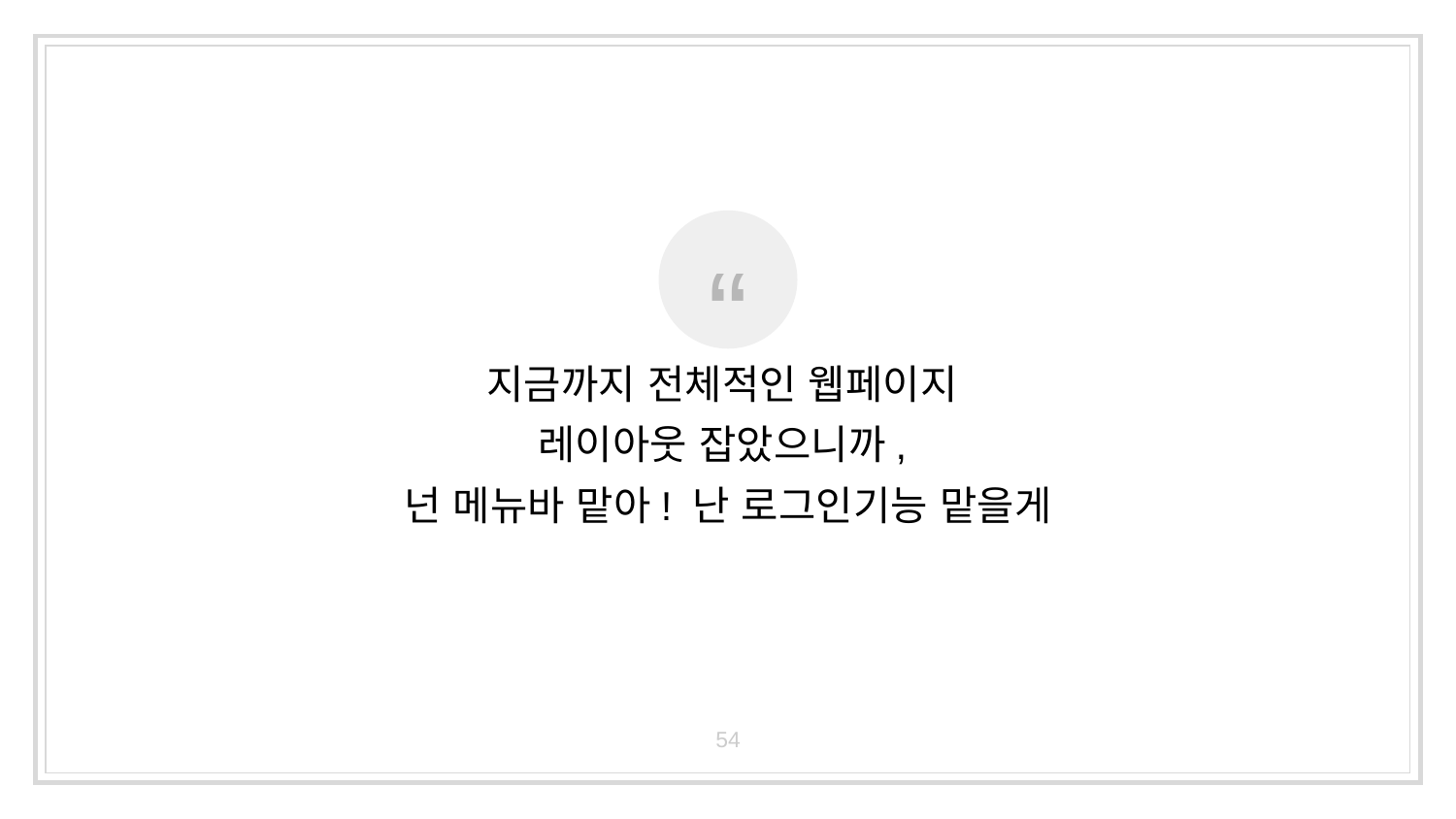

지금까지 전체적인 웹페이지
레이아웃 잡았으니까,
넌 메뉴바 맡아! 난 로그인기능 맡을게
54